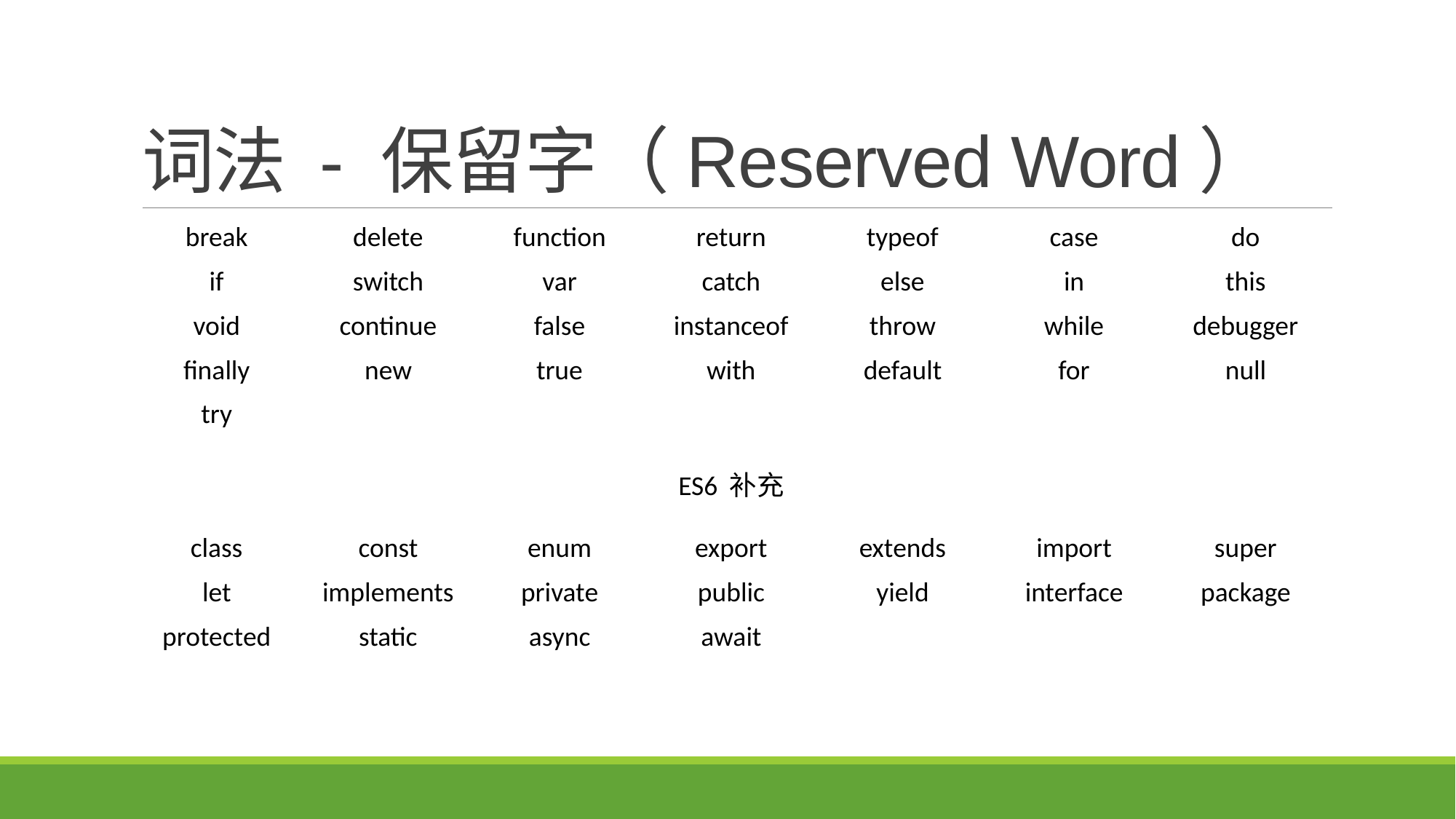

# 词法 - 保留字（Reserved Word）
| break | delete | function | return | typeof | case | do |
| --- | --- | --- | --- | --- | --- | --- |
| if | switch | var | catch | else | in | this |
| void | continue | false | instanceof | throw | while | debugger |
| finally | new | true | with | default | for | null |
| try |  |  |  |  |  |  |
| ES6 补充 |  |  |  |  |  |  |
| class | const | enum | export | extends | import | super |
| let | implements | private | public | yield | interface | package |
| protected | static | async | await |  |  |  |